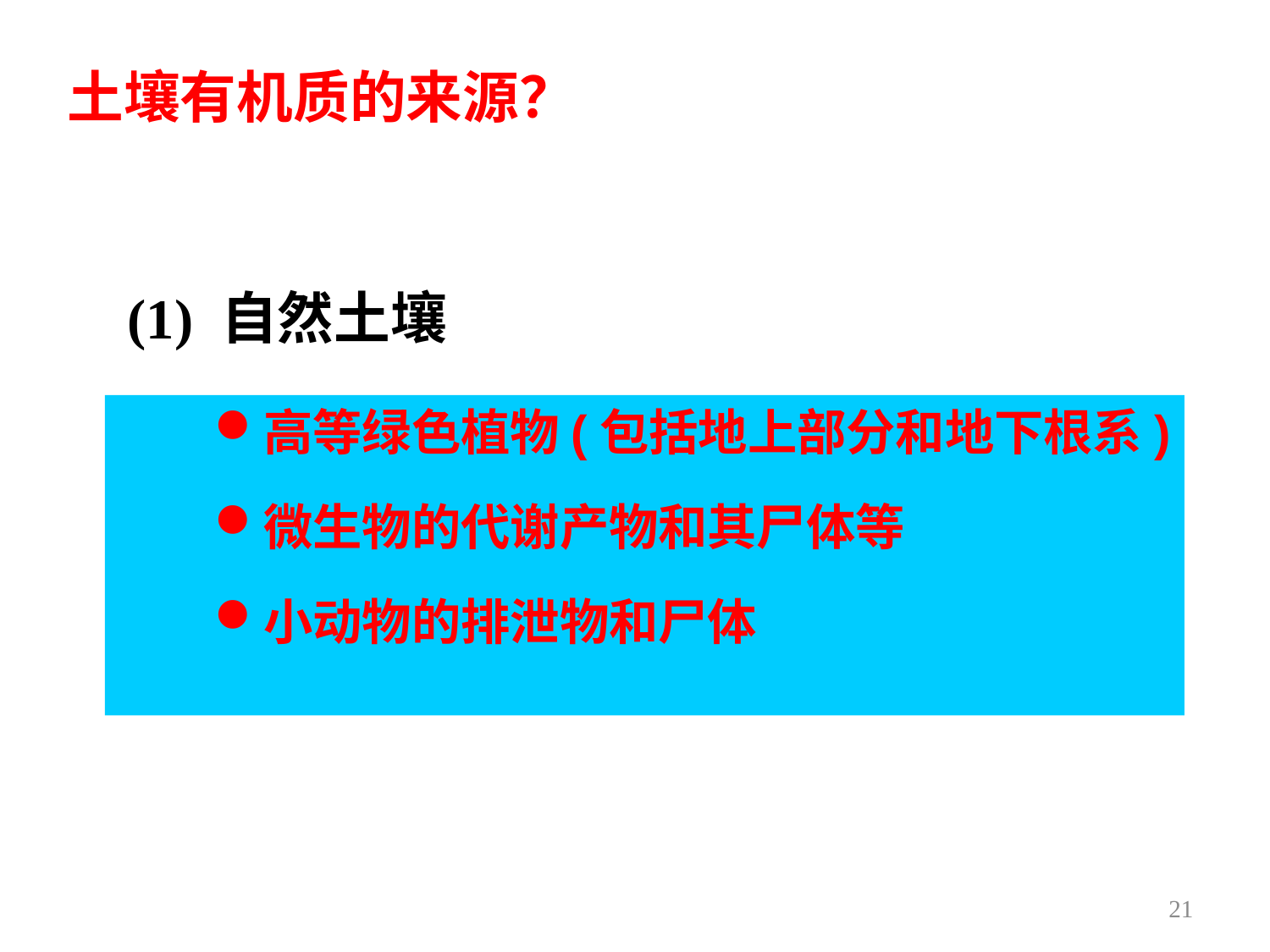

土壤有机质的来源？
(1) 自然土壤
高等绿色植物(包括地上部分和地下根系)

微生物的代谢产物和其尸体等

小动物的排泄物和尸体

21